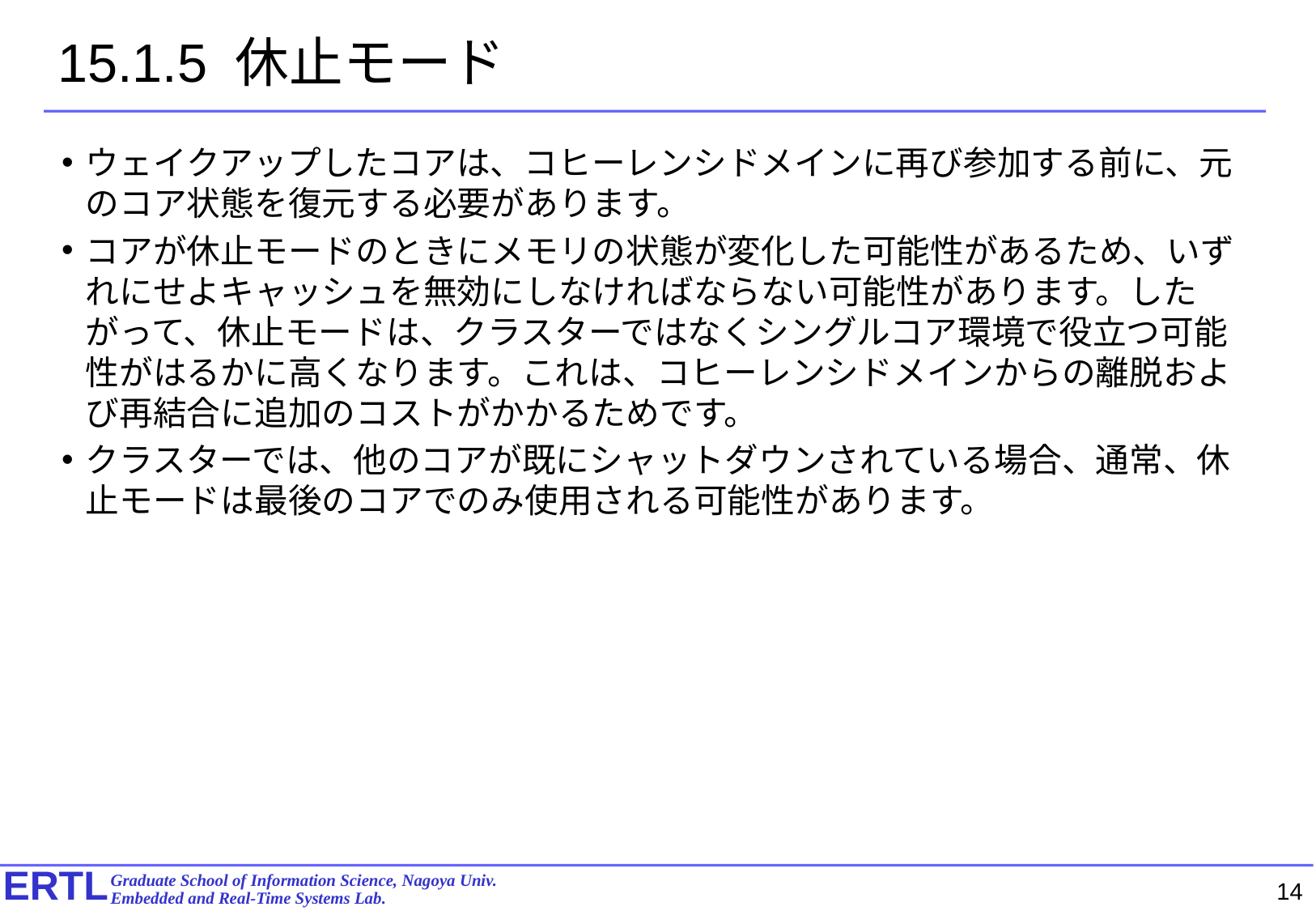

# 15.1.5 休止モード
ウェイクアップしたコアは、コヒーレンシドメインに再び参加する前に、元のコア状態を復元する必要があります。
コアが休止モードのときにメモリの状態が変化した可能性があるため、いずれにせよキャッシュを無効にしなければならない可能性があります。したがって、休止モードは、クラスターではなくシングルコア環境で役立つ可能性がはるかに高くなります。これは、コヒーレンシドメインからの離脱および再結合に追加のコストがかかるためです。
クラスターでは、他のコアが既にシャットダウンされている場合、通常、休止モードは最後のコアでのみ使用される可能性があります。
14